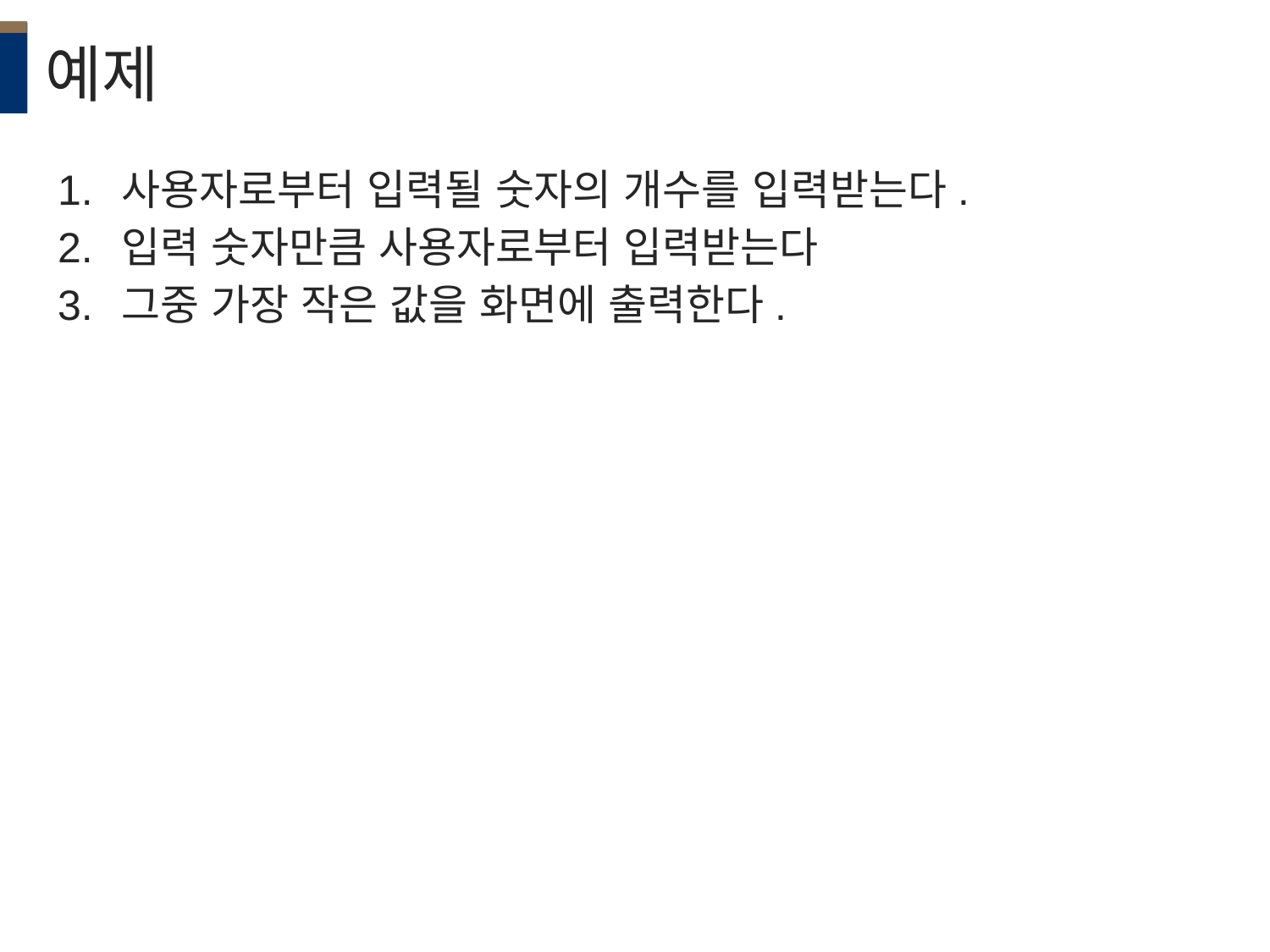

# 예제
사용자로부터 입력될 숫자의 개수를 입력받는다.
입력 숫자만큼 사용자로부터 입력받는다
그중 가장 작은 값을 화면에 출력한다.